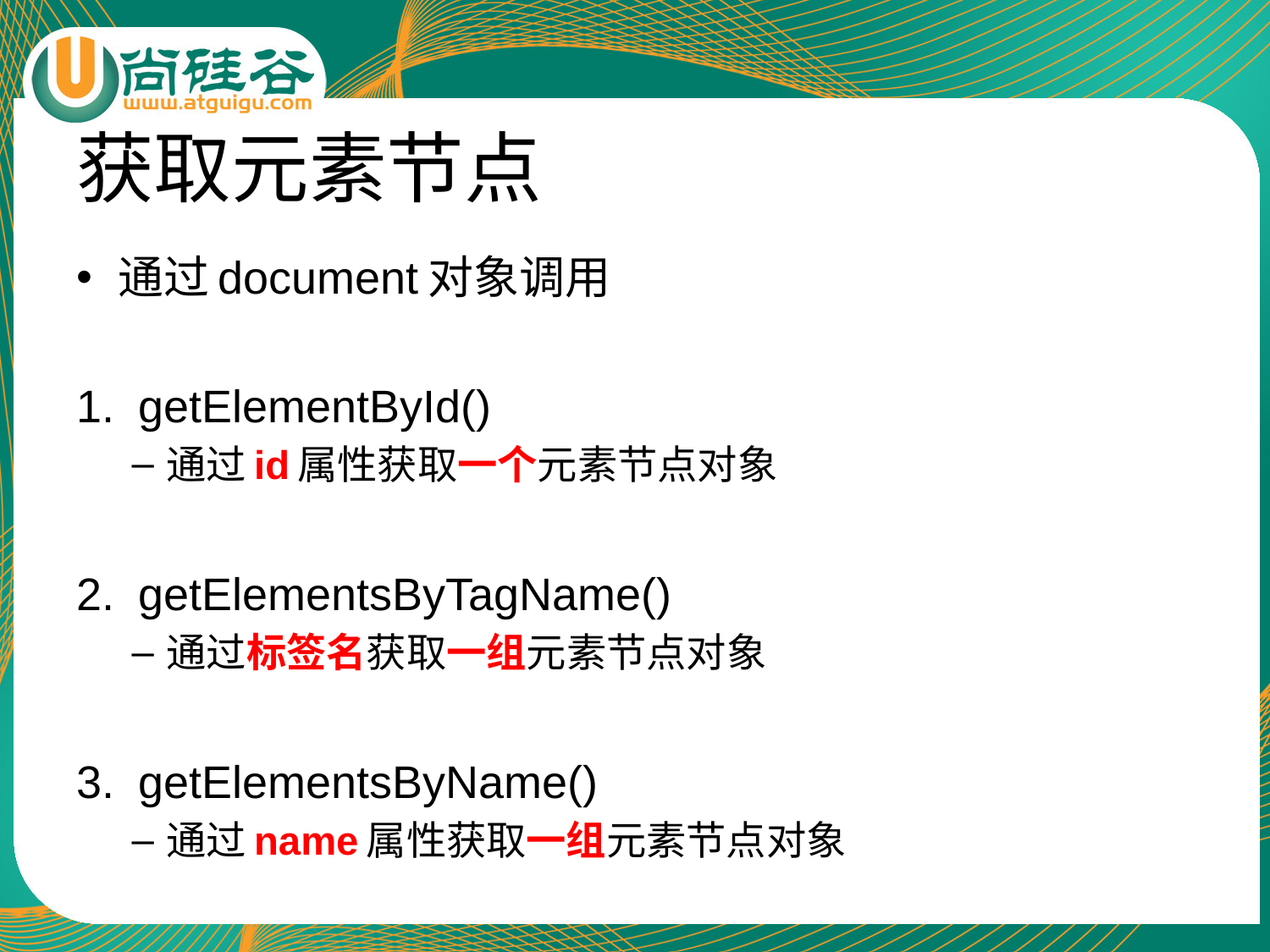

# 获取元素节点
通过document对象调用

getElementById()
通过id属性获取一个元素节点对象

getElementsByTagName()
通过标签名获取一组元素节点对象

getElementsByName()
通过name属性获取一组元素节点对象